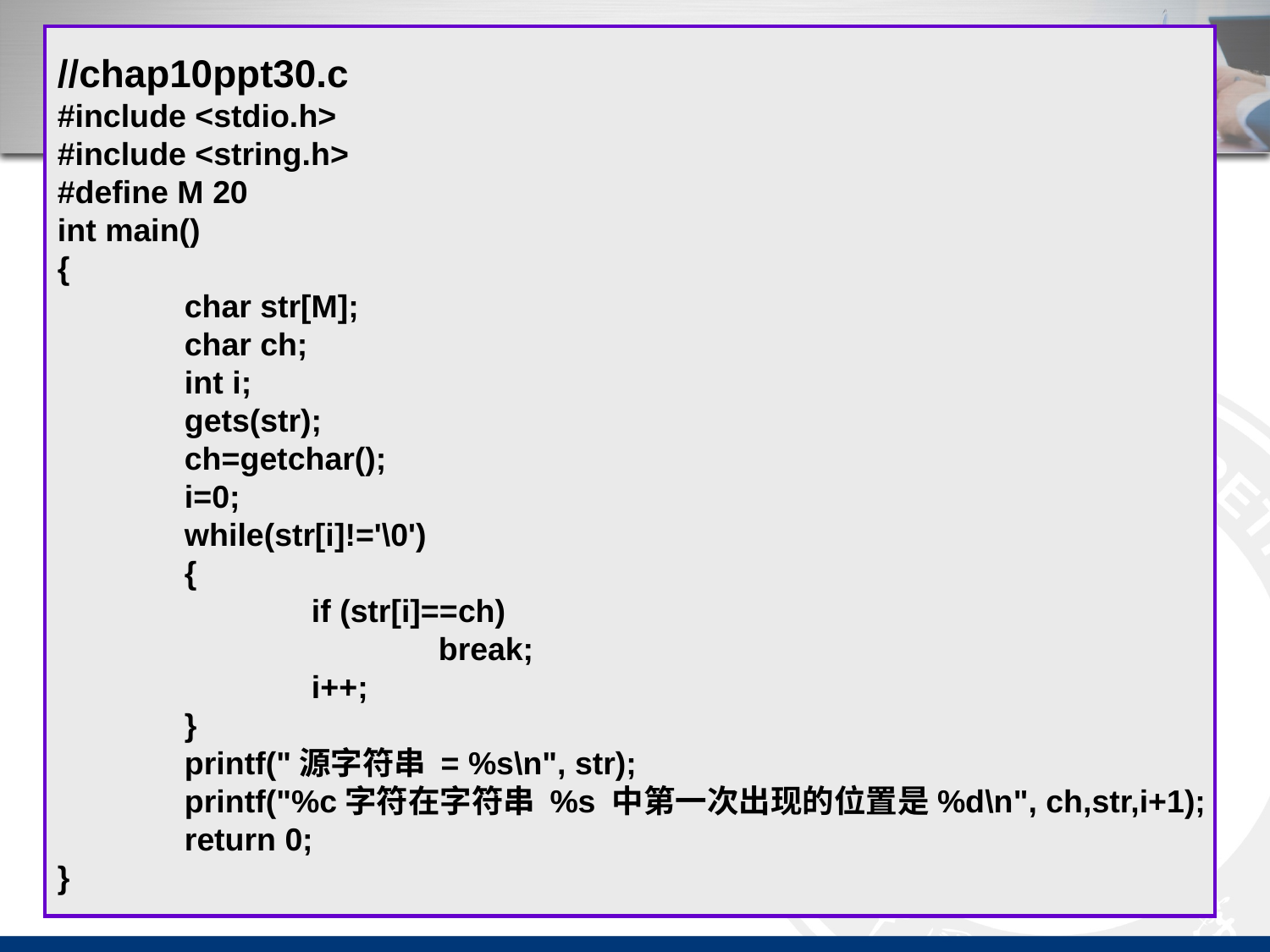

//chap10ppt30.c
#include <stdio.h>
#include <string.h>
#define M 20
int main()
{
	char str[M];
	char ch;
	int i;
	gets(str);
	ch=getchar();
	i=0;
	while(str[i]!='\0')
	{
		if (str[i]==ch)
			break;
		i++;
	}
	printf("源字符串 = %s\n", str);
	printf("%c字符在字符串 %s 中第一次出现的位置是%d\n", ch,str,i+1);
	return 0;
}
# 字符串举例
【例4】编写程序，从字符串str中查找某个字符ch第一次出现的位置。